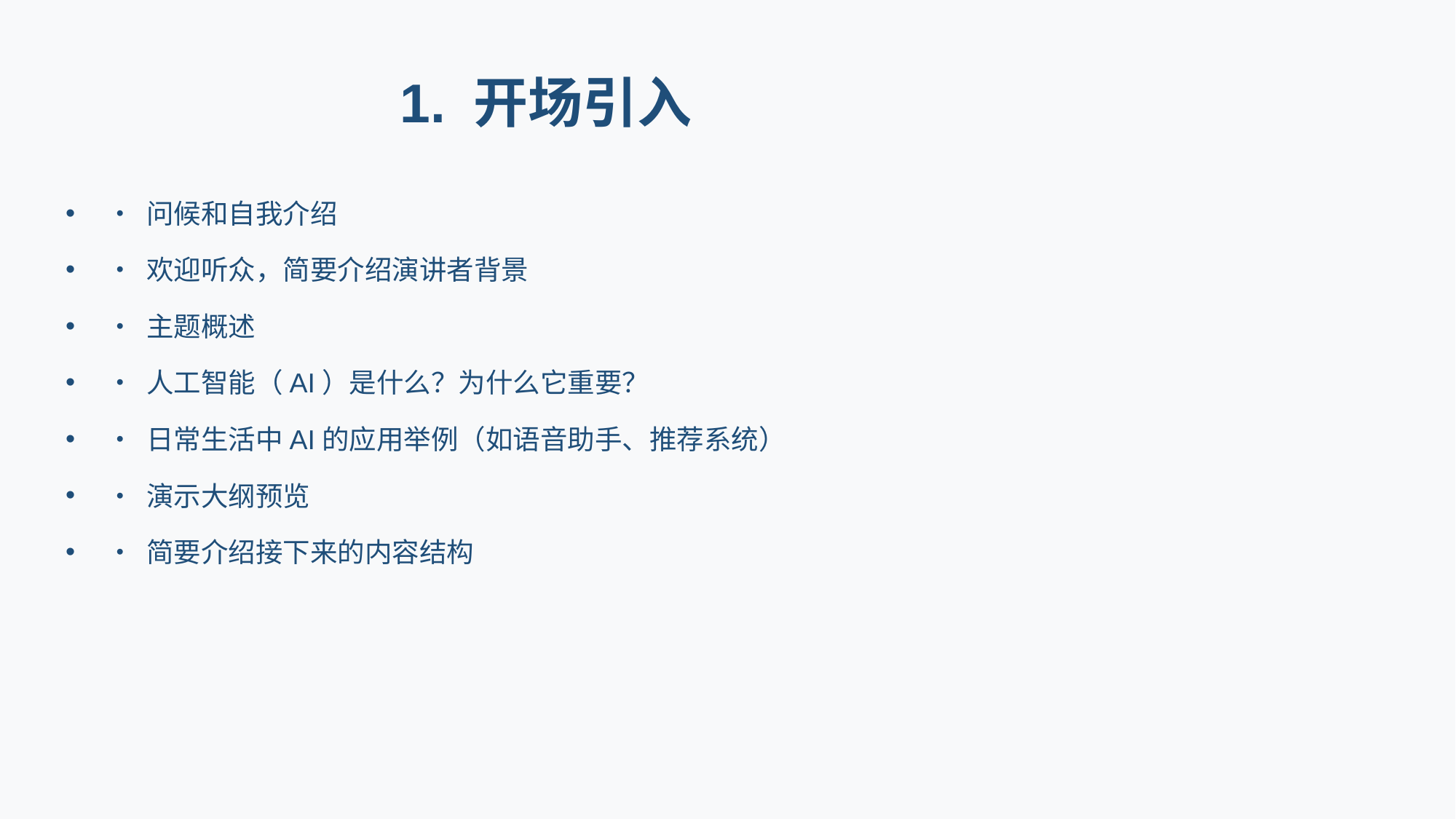

# 1. 开场引入
• 问候和自我介绍
• 欢迎听众，简要介绍演讲者背景
• 主题概述
• 人工智能（AI）是什么？为什么它重要？
• 日常生活中AI的应用举例（如语音助手、推荐系统）
• 演示大纲预览
• 简要介绍接下来的内容结构